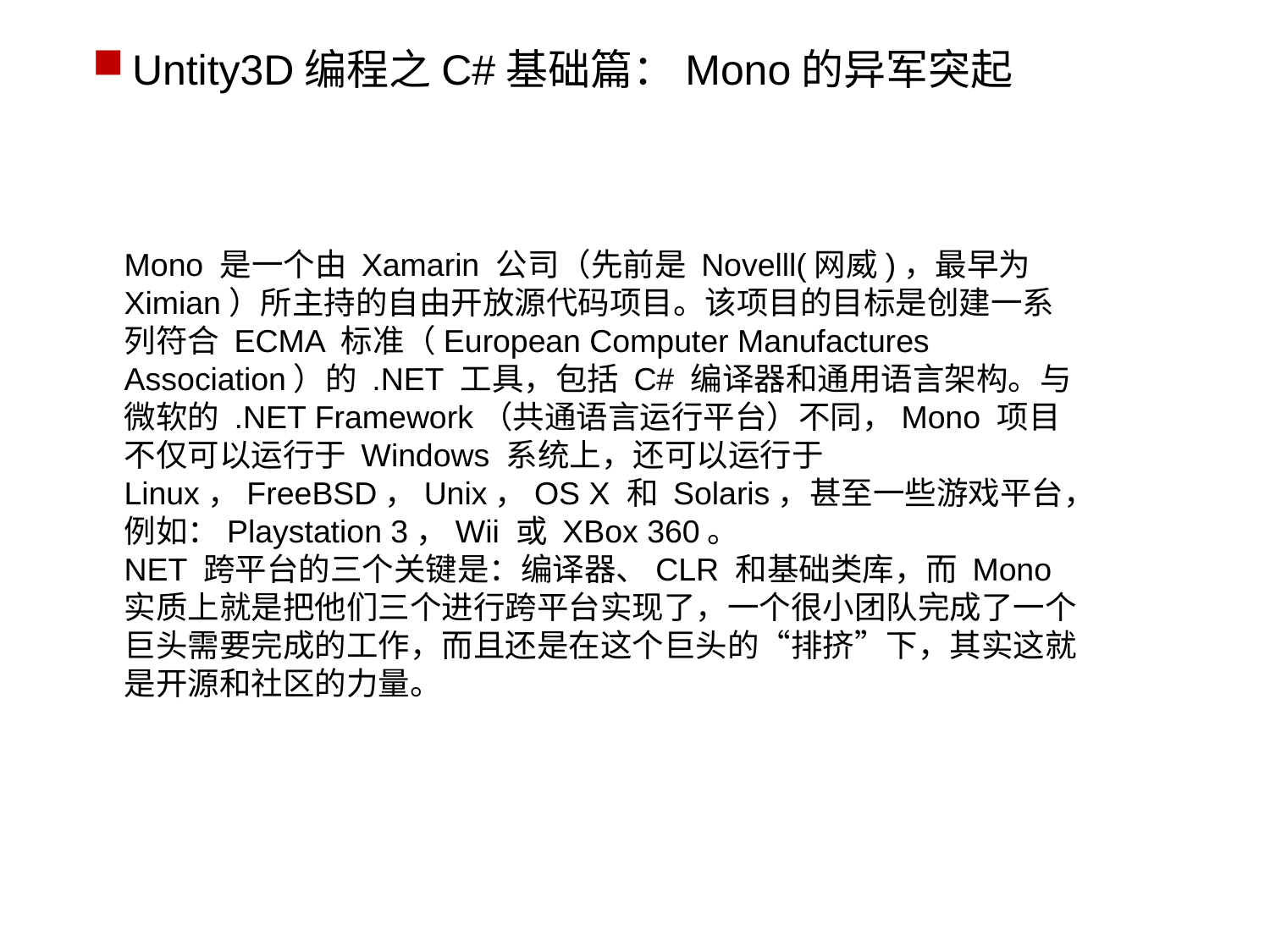

Untity3D编程之C#基础篇：Mono的异军突起

Mono 是一个由 Xamarin 公司（先前是 Novelll(网威)，最早为 Ximian）所主持的自由开放源代码项目。该项目的目标是创建一系列符合 ECMA 标准（European Computer Manufactures Association）的 .NET 工具，包括 C# 编译器和通用语言架构。与微软的 .NET Framework（共通语言运行平台）不同，Mono 项目不仅可以运行于 Windows 系统上，还可以运行于 Linux，FreeBSD，Unix，OS X 和 Solaris，甚至一些游戏平台，例如：Playstation 3，Wii 或 XBox 360。
NET 跨平台的三个关键是：编译器、CLR 和基础类库，而 Mono 实质上就是把他们三个进行跨平台实现了，一个很小团队完成了一个巨头需要完成的工作，而且还是在这个巨头的“排挤”下，其实这就是开源和社区的力量。